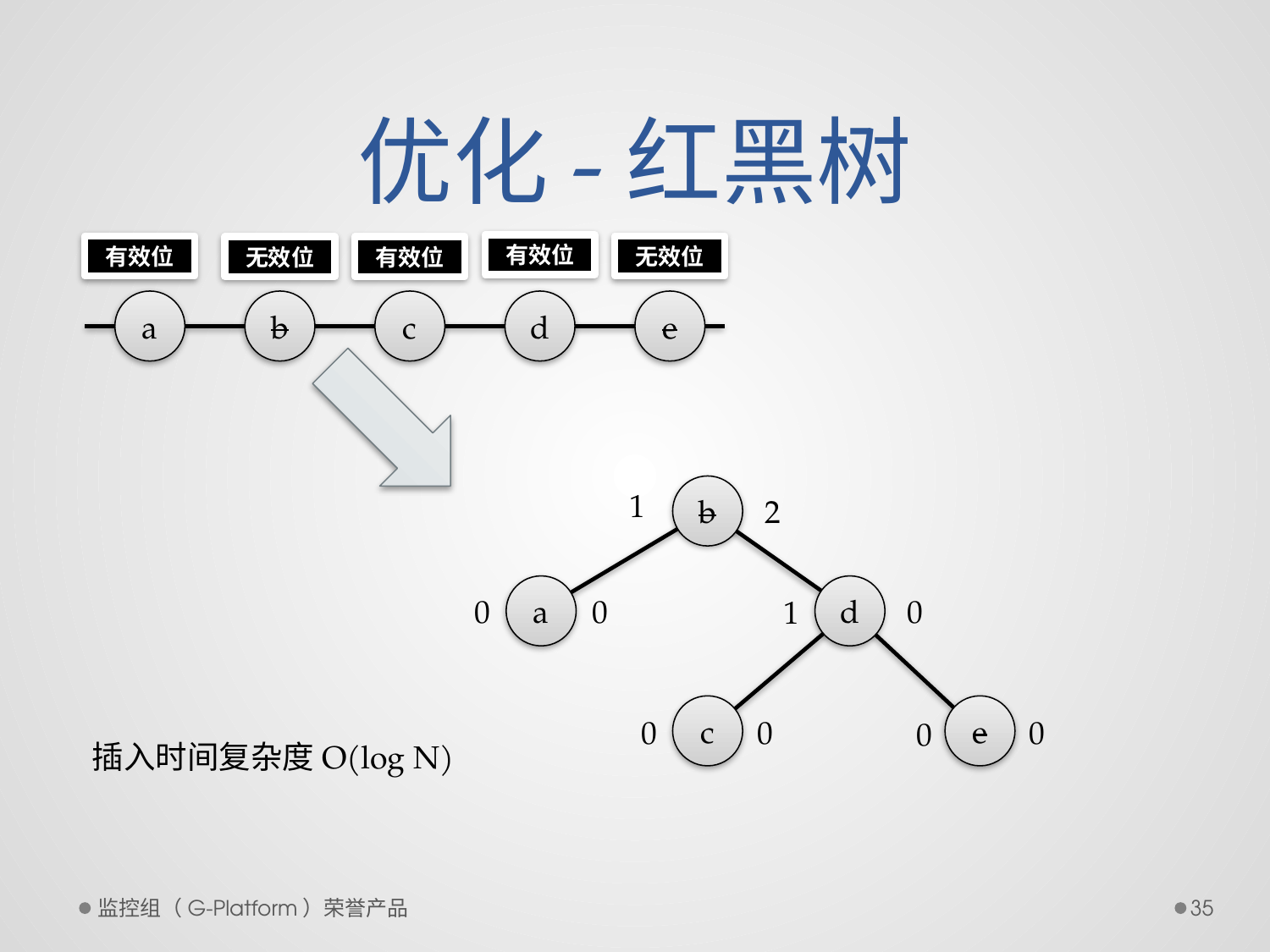

# 优化-红黑树
有效位
有效位
无效位
无效位
有效位
a
b
c
d
e

b
1
2
a
d
0
0
0
1
c
e
0
0
0
0
插入时间复杂度O(log N)
监控组（G-Platform）荣誉产品
35